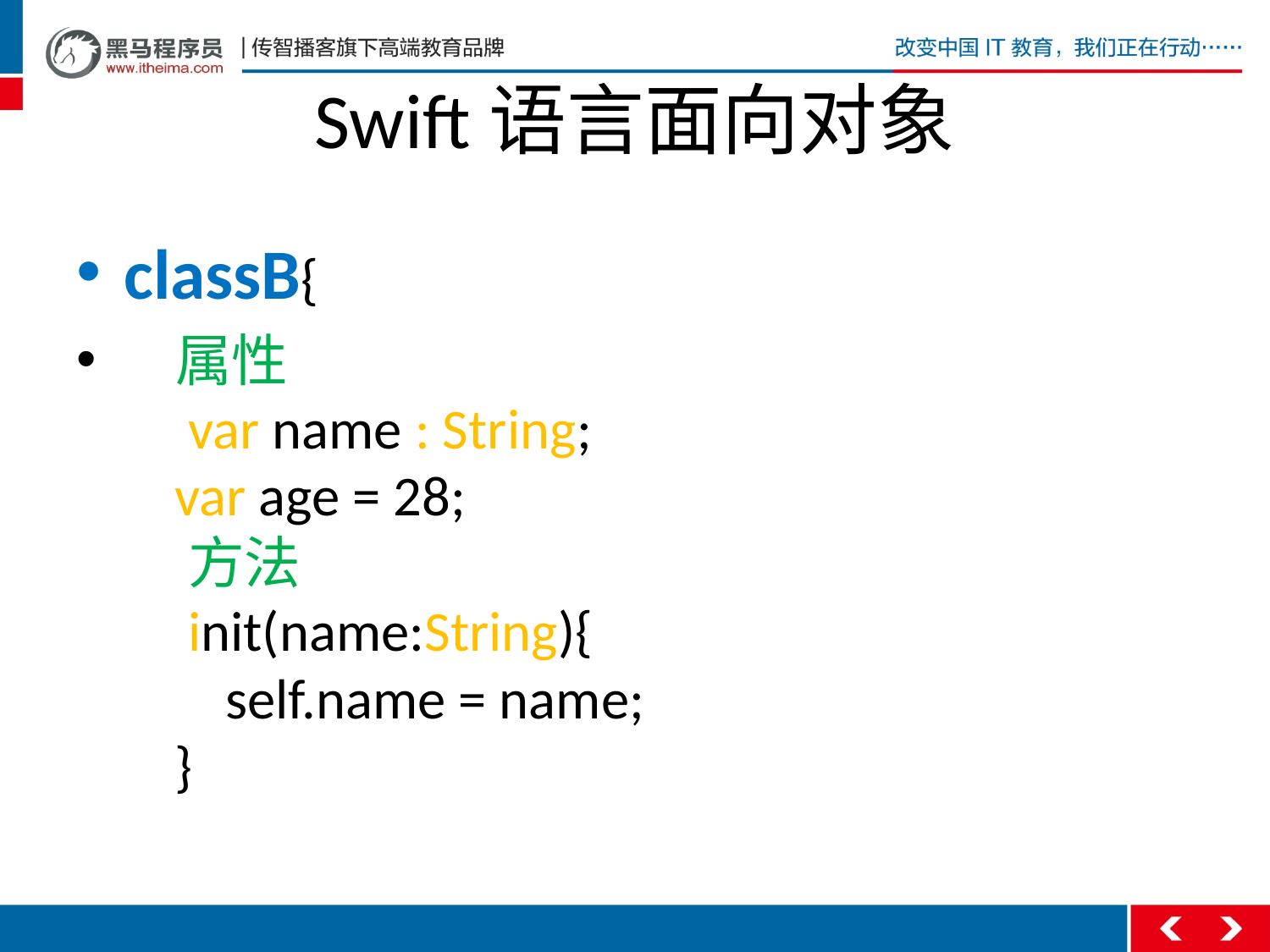

# Swift语言面向对象
classB{
   属性
    var name : String;
    var age = 28;
    方法
    init(name:String){
        self.name = name;
    }